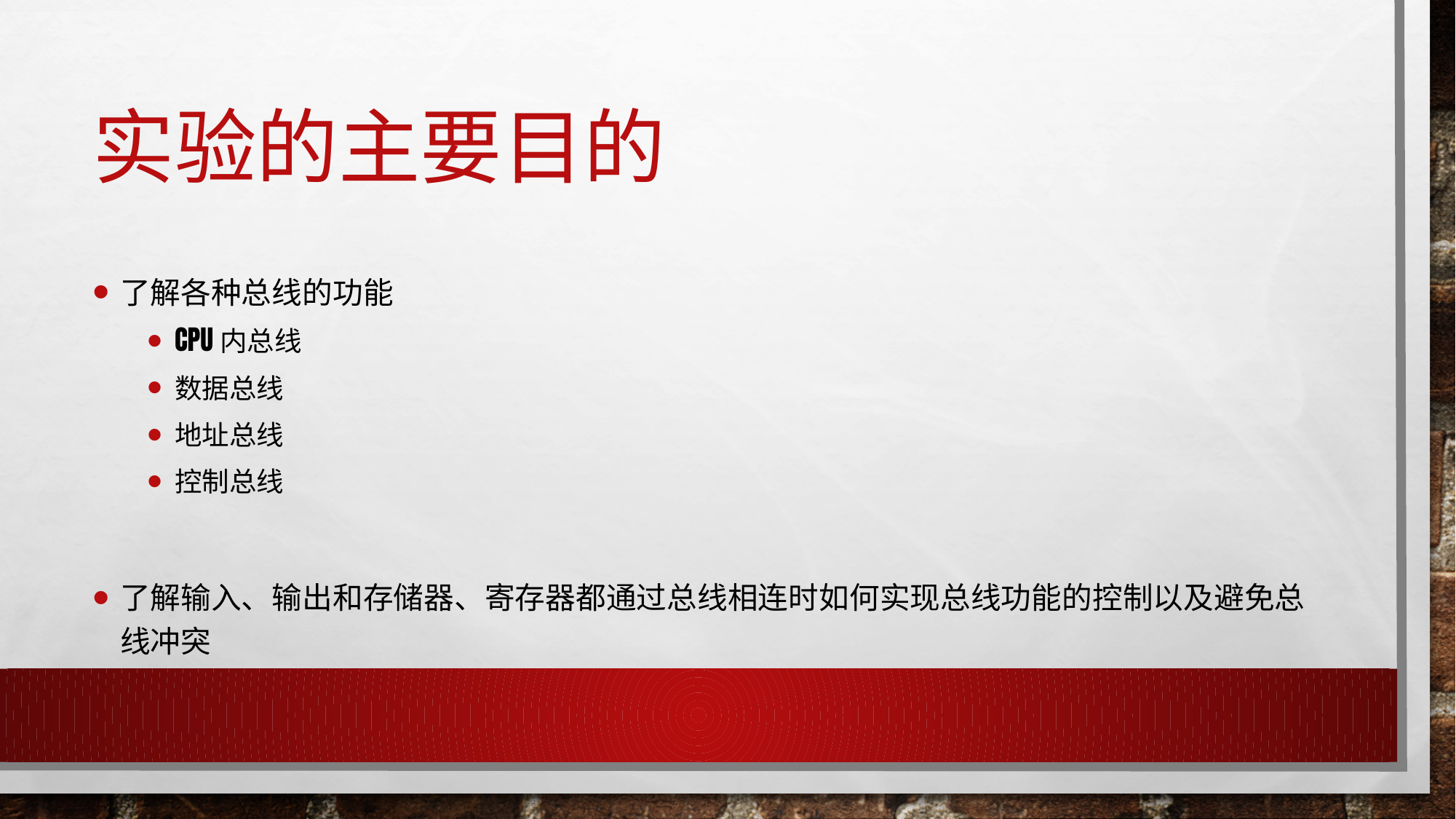

# 实验的主要目的
了解各种总线的功能
CPU内总线
数据总线
地址总线
控制总线

了解输入、输出和存储器、寄存器都通过总线相连时如何实现总线功能的控制以及避免总线冲突